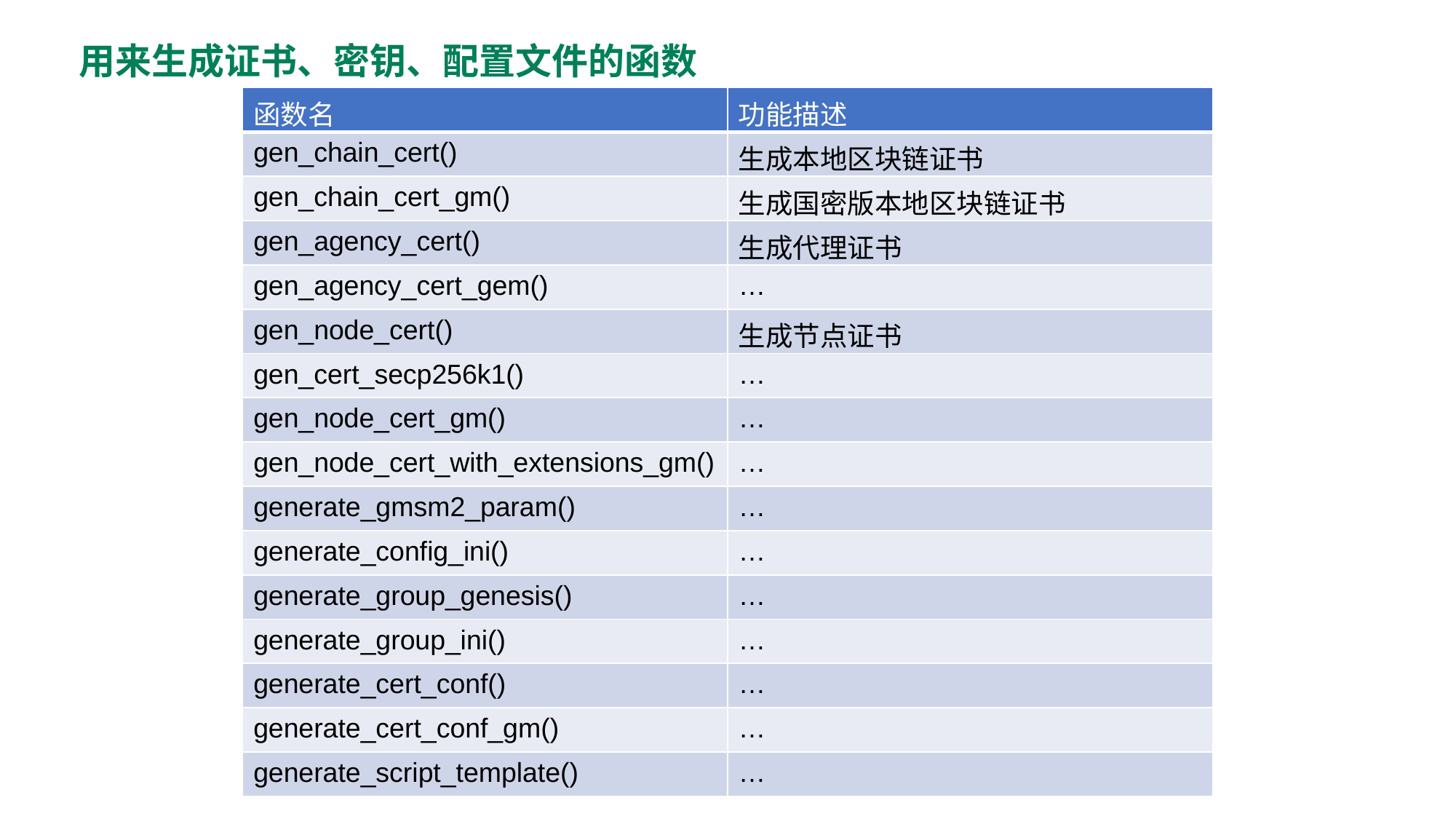

用来生成证书、密钥、配置文件的函数
| 函数名 | 功能描述 |
| --- | --- |
| gen\_chain\_cert() | 生成本地区块链证书 |
| gen\_chain\_cert\_gm() | 生成国密版本地区块链证书 |
| gen\_agency\_cert() | 生成代理证书 |
| gen\_agency\_cert\_gem() | … |
| gen\_node\_cert() | 生成节点证书 |
| gen\_cert\_secp256k1() | … |
| gen\_node\_cert\_gm() | … |
| gen\_node\_cert\_with\_extensions\_gm() | … |
| generate\_gmsm2\_param() | … |
| generate\_config\_ini() | … |
| generate\_group\_genesis() | … |
| generate\_group\_ini() | … |
| generate\_cert\_conf() | … |
| generate\_cert\_conf\_gm() | … |
| generate\_script\_template() | … |